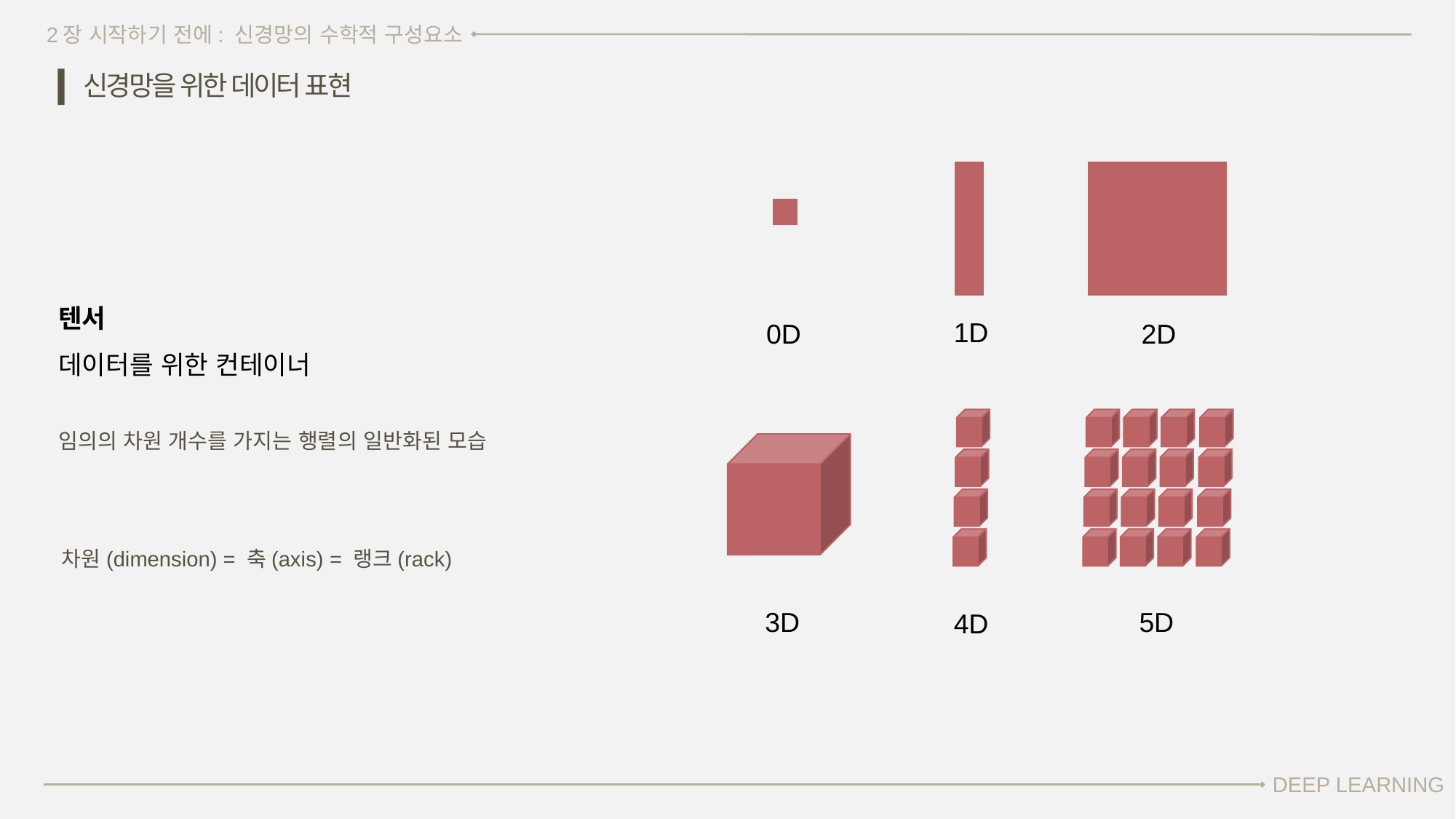

2장 시작하기 전에: 신경망의 수학적 구성요소
신경망을 위한 데이터 표현

1D

2D

0D
텐서
데이터를 위한 컨테이너
임의의 차원 개수를 가지는 행렬의 일반화된 모습

4D

5D

3D
차원(dimension) = 축(axis) = 랭크(rack)
DEEP LEARNING